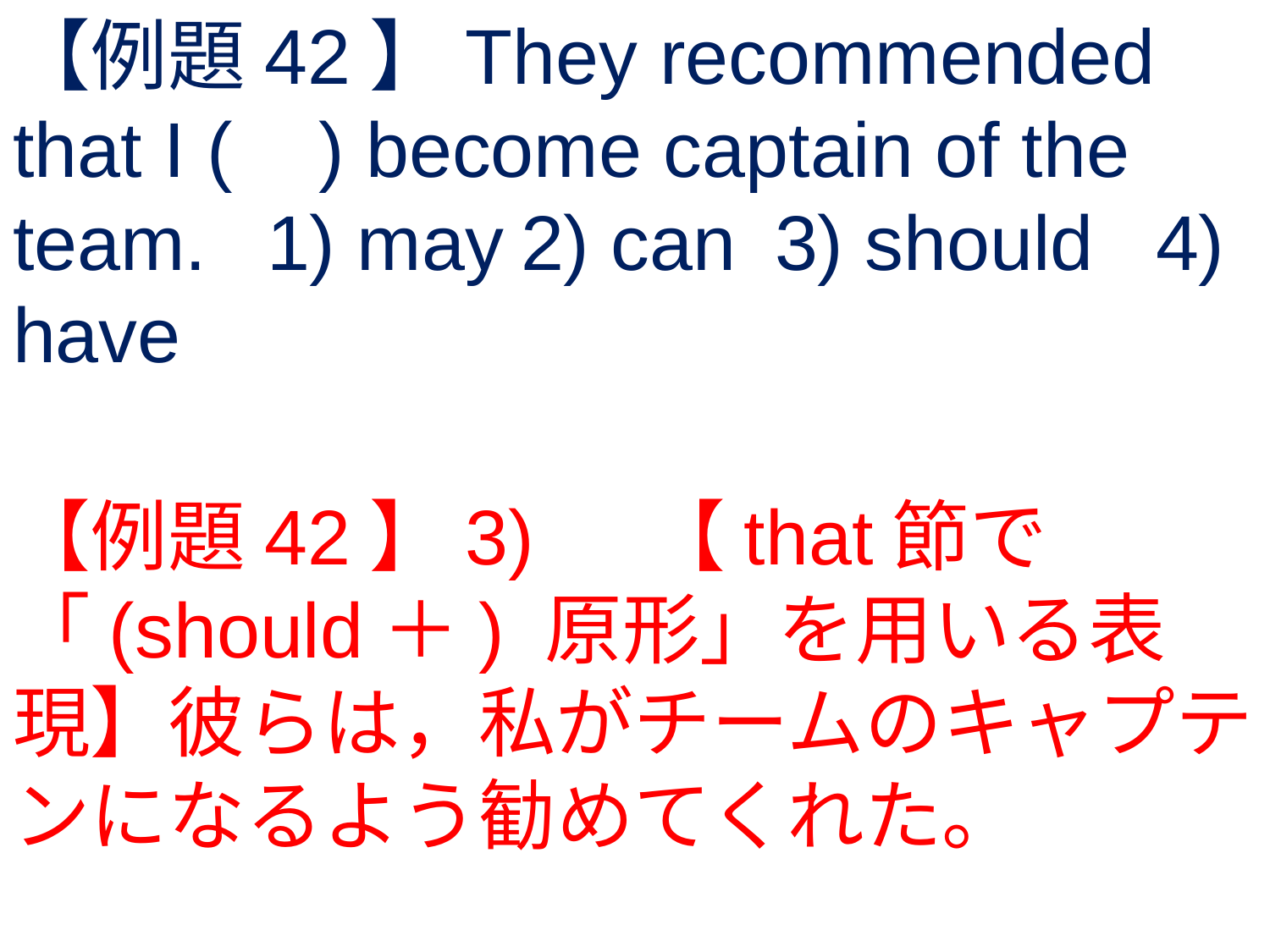

# 【例題42】They recommended that I (    ) become captain of the team.	1) may	2) can	3) should	4) have
【例題42】3) 	【that節で「(should＋) 原形」を用いる表現】彼らは，私がチームのキャプテンになるよう勧めてくれた。